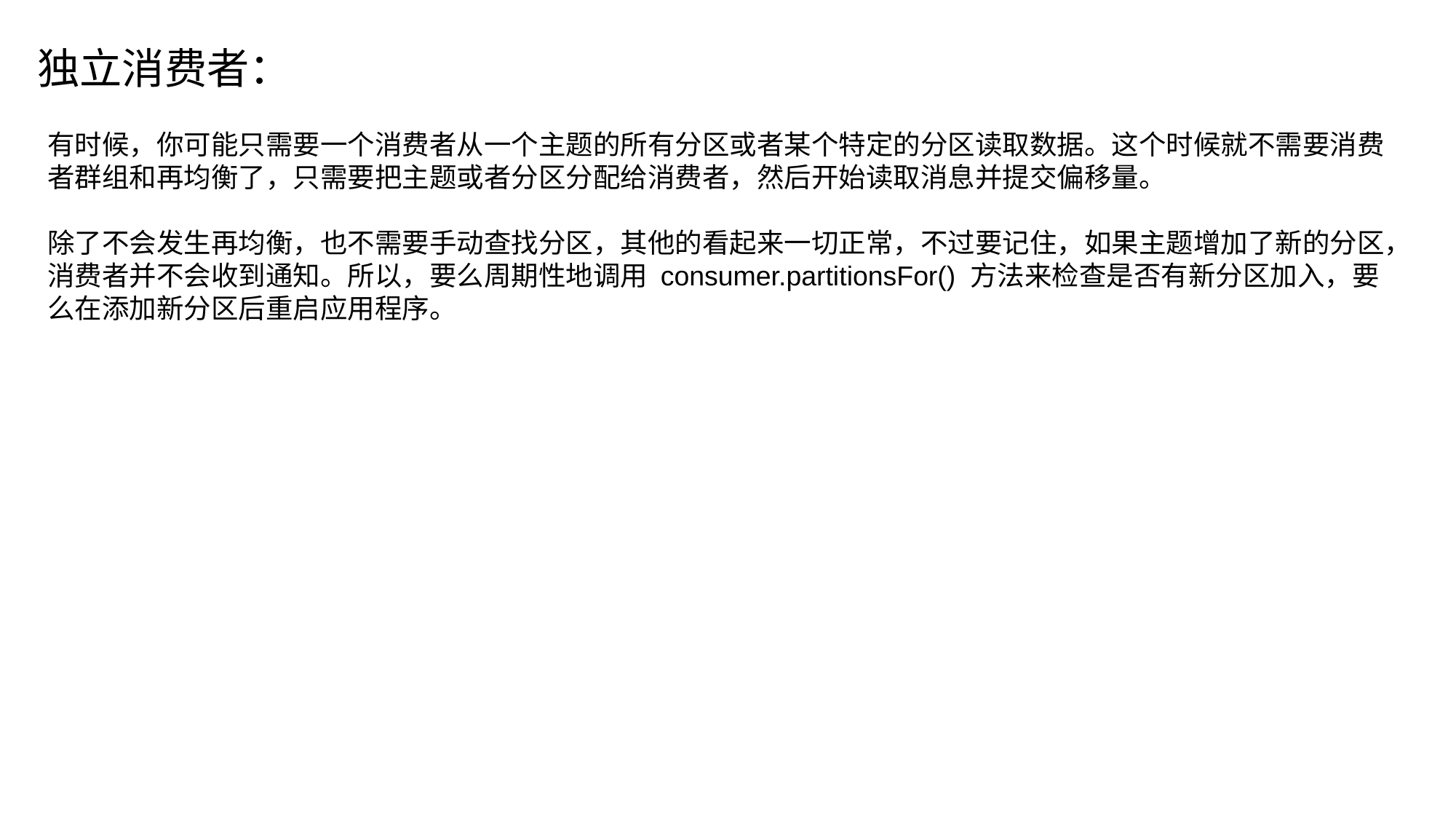

独立消费者：
有时候，你可能只需要一个消费者从一个主题的所有分区或者某个特定的分区读取数据。这个时候就不需要消费者群组和再均衡了，只需要把主题或者分区分配给消费者，然后开始读取消息并提交偏移量。

除了不会发生再均衡，也不需要手动查找分区，其他的看起来一切正常，不过要记住，如果主题增加了新的分区，消费者并不会收到通知。所以，要么周期性地调用 consumer.partitionsFor() 方法来检查是否有新分区加入，要么在添加新分区后重启应用程序。